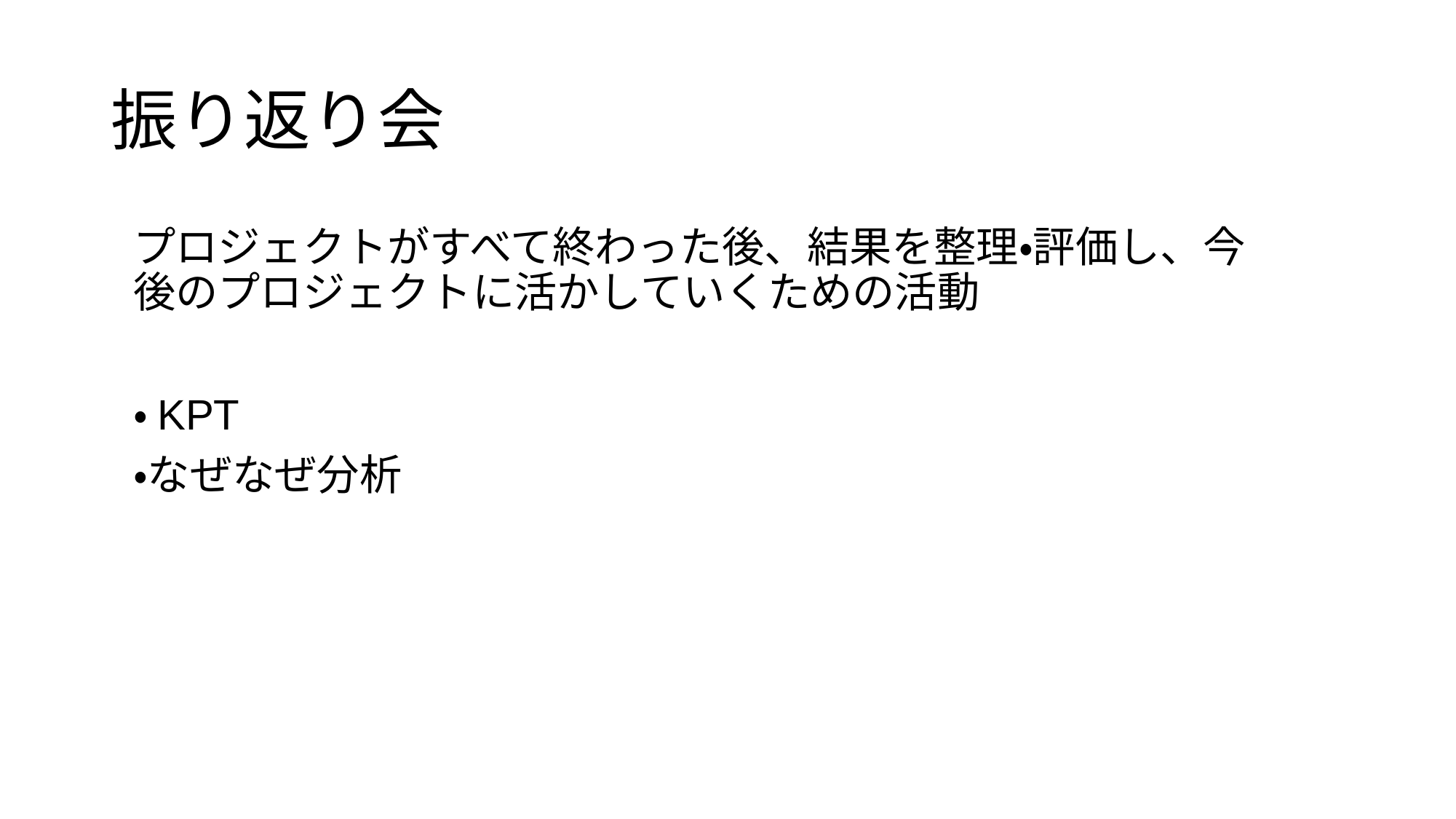

# 振り返り会
プロジェクトがすべて終わった後、結果を整理・評価し、今後のプロジェクトに活かしていくための活動

・KPT
・なぜなぜ分析